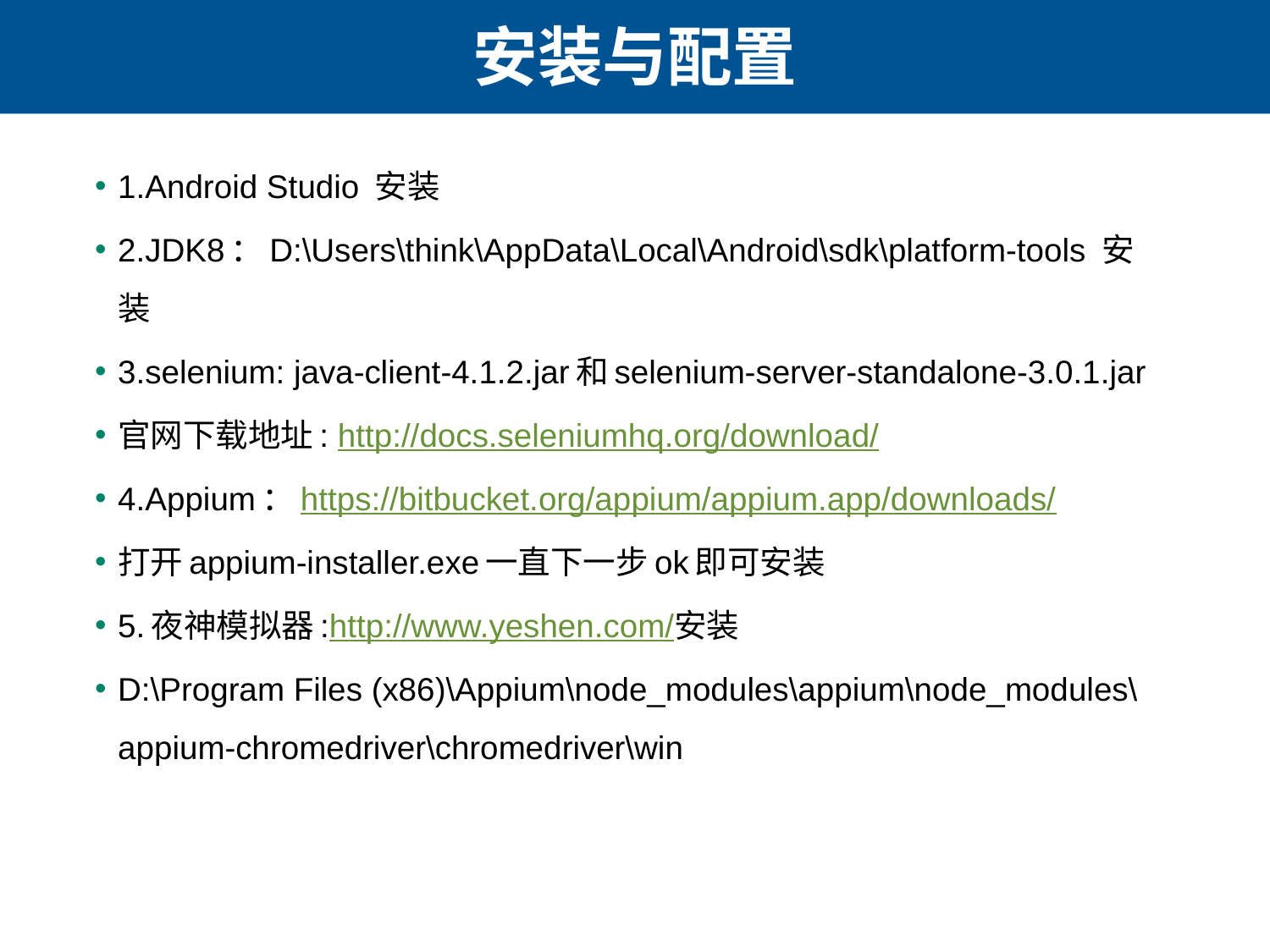

# 安装与配置
1.Android Studio 安装
2.JDK8：D:\Users\think\AppData\Local\Android\sdk\platform-tools 安装
3.selenium: java-client-4.1.2.jar和selenium-server-standalone-3.0.1.jar
官网下载地址: http://docs.seleniumhq.org/download/
4.Appium：https://bitbucket.org/appium/appium.app/downloads/
打开appium-installer.exe一直下一步ok即可安装
5.夜神模拟器:http://www.yeshen.com/安装
D:\Program Files (x86)\Appium\node_modules\appium\node_modules\appium-chromedriver\chromedriver\win